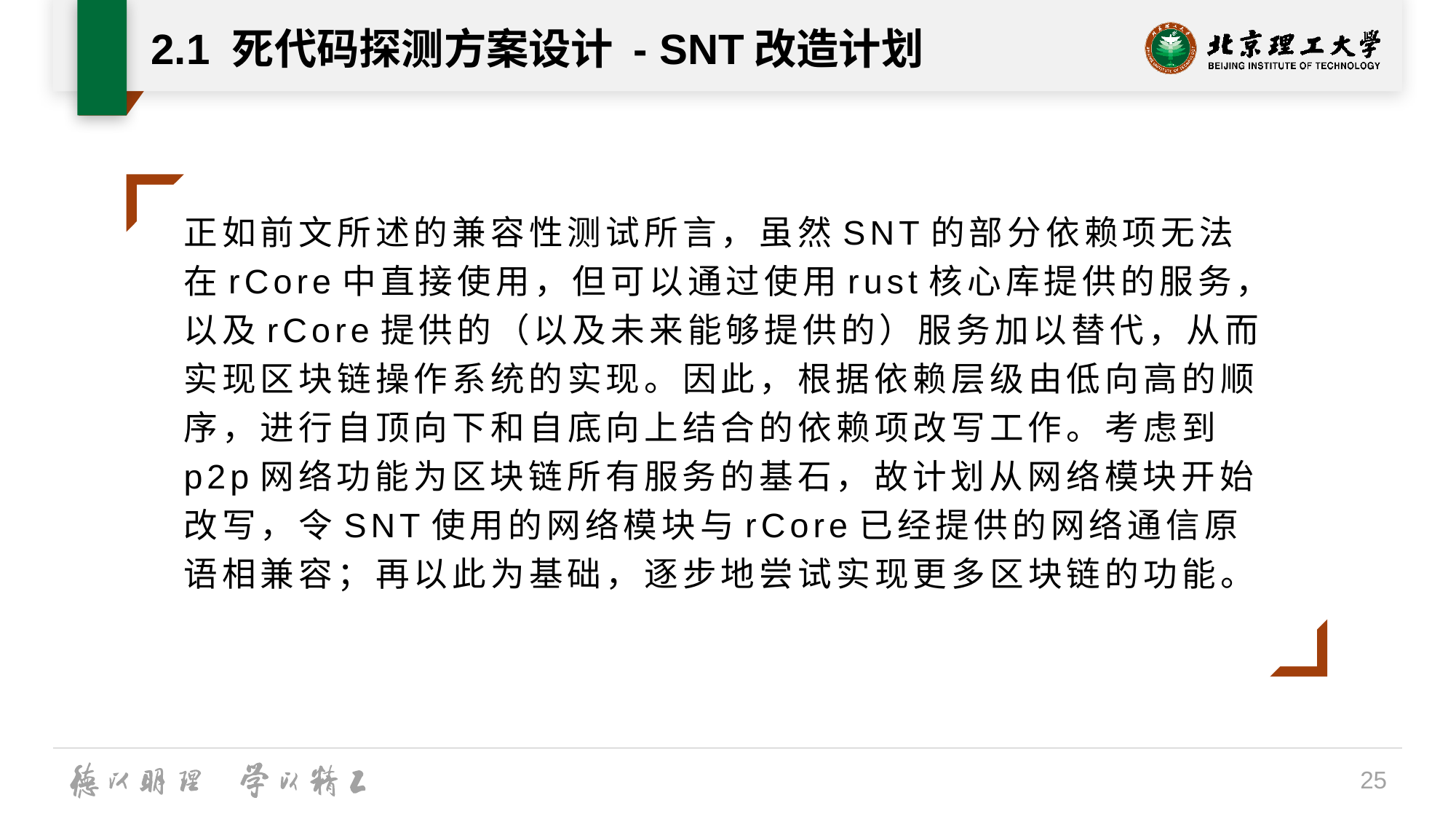

# 2.1 死代码探测方案设计 - SNT改造计划

正如前文所述的兼容性测试所言，虽然SNT的部分依赖项无法在rCore中直接使用，但可以通过使用rust核心库提供的服务，以及rCore提供的（以及未来能够提供的）服务加以替代，从而实现区块链操作系统的实现。因此，根据依赖层级由低向高的顺序，进行自顶向下和自底向上结合的依赖项改写工作。考虑到p2p网络功能为区块链所有服务的基石，故计划从网络模块开始改写，令SNT使用的网络模块与rCore已经提供的网络通信原语相兼容；再以此为基础，逐步地尝试实现更多区块链的功能。